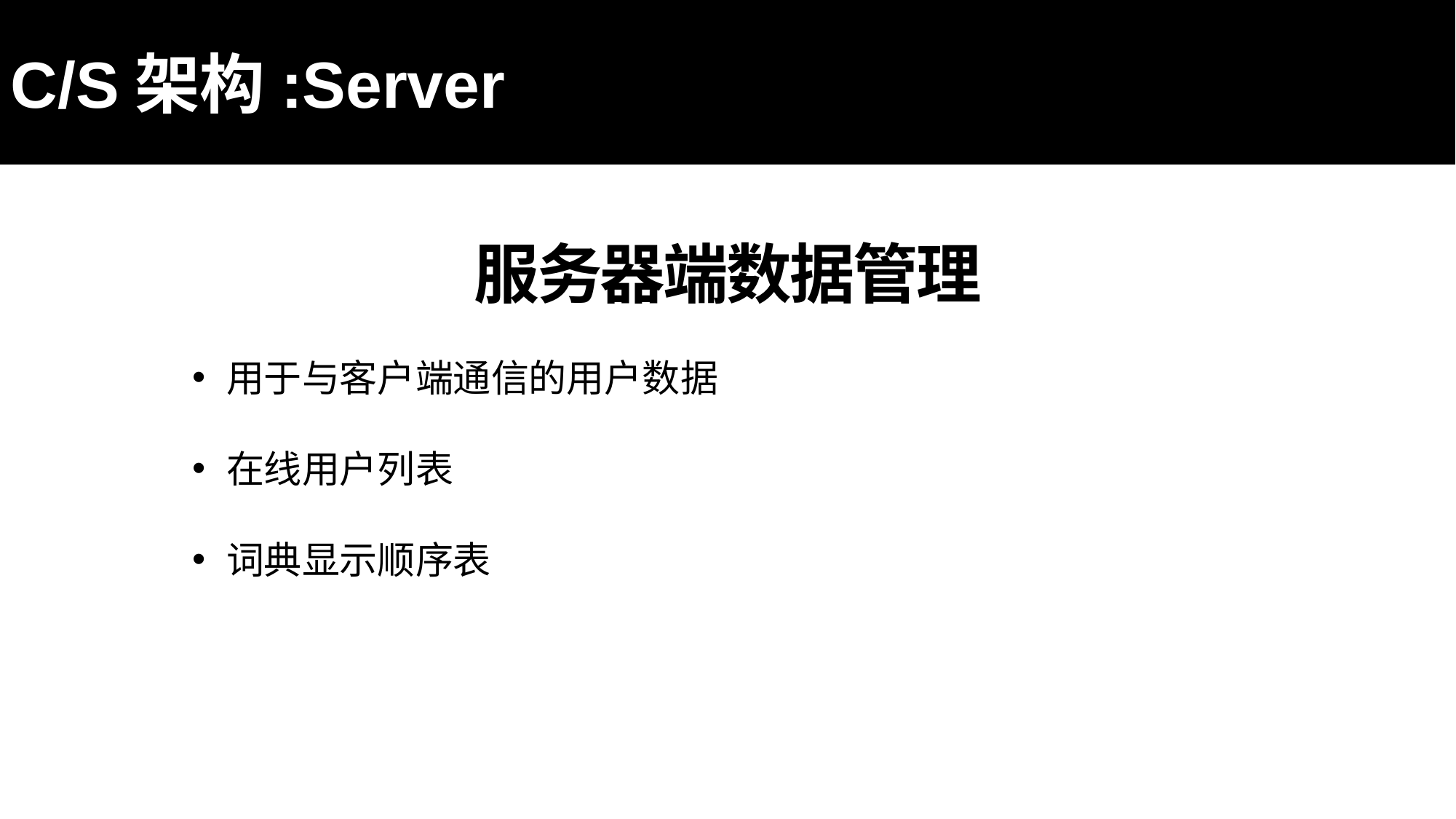

C/S架构:Server
服务器端数据管理
用于与客户端通信的用户数据

在线用户列表

词典显示顺序表